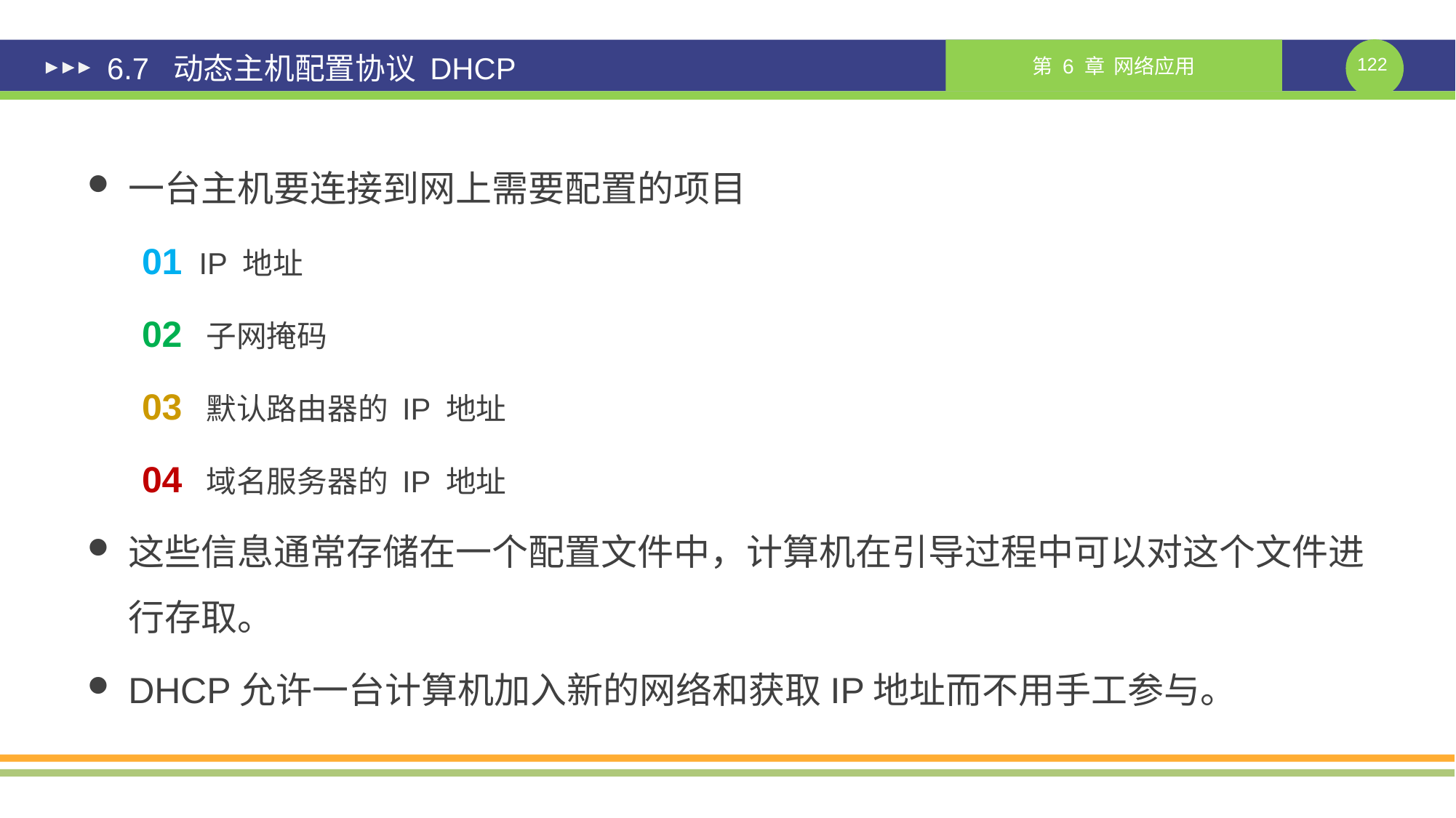

# 6.7  动态主机配置协议 DHCP
一台主机要连接到网上需要配置的项目
01  IP 地址
02  子网掩码
03  默认路由器的 IP 地址
04  域名服务器的 IP 地址
这些信息通常存储在一个配置文件中，计算机在引导过程中可以对这个文件进行存取。
DHCP允许一台计算机加入新的网络和获取IP地址而不用手工参与。

课件制作人：谢钧  谢希仁